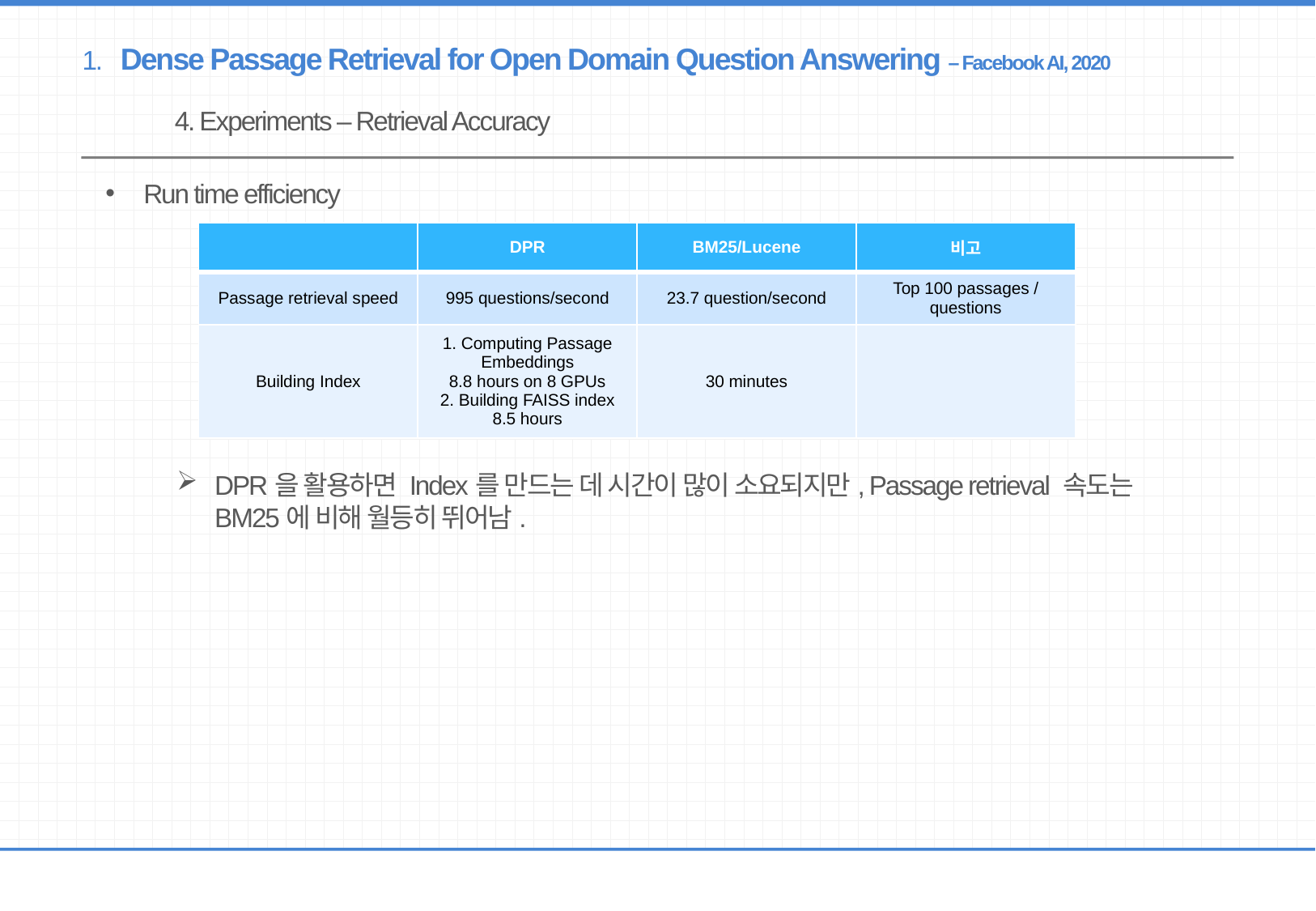

1.   Dense Passage Retrieval for Open Domain Question Answering – Facebook AI, 2020
4. Experiments – Retrieval Accuracy

Run time efficiency

DPR을 활용하면 Index를 만드는 데 시간이 많이 소요되지만, Passage retrieval 속도는 BM25에 비해 월등히 뛰어남.
|  | DPR | BM25/Lucene | 비고 |
| --- | --- | --- | --- |
| Passage retrieval speed | 995 questions/second | 23.7 question/second | Top 100 passages / questions |
| Building Index | 1. Computing Passage Embeddings 8.8 hours on 8 GPUs 2. Building FAISS index 8.5 hours | 30 minutes |  |